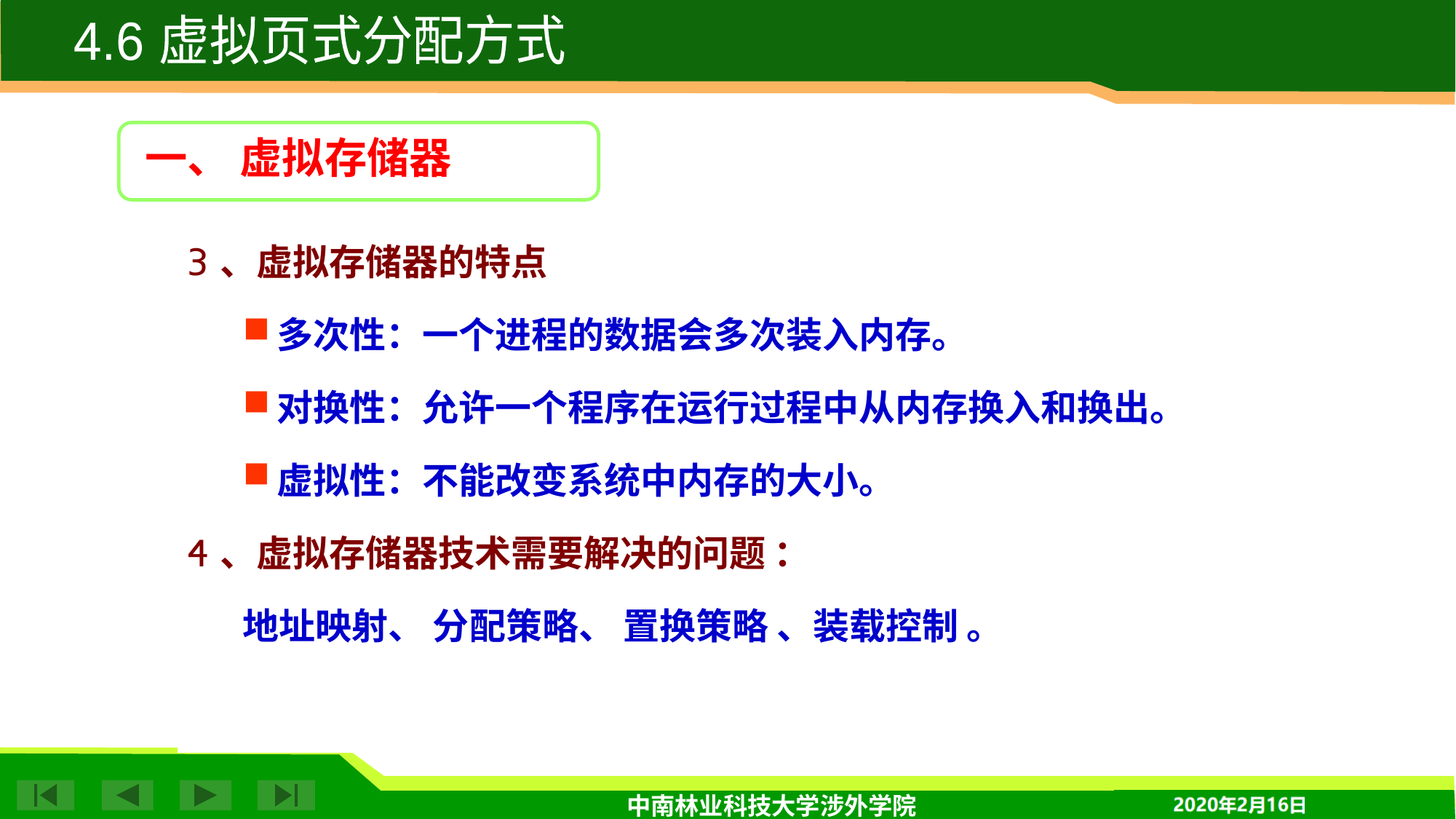

4.6 虚拟页式分配方式

一、 虚拟存储器
3、虚拟存储器的特点
多次性：一个进程的数据会多次装入内存。
对换性：允许一个程序在运行过程中从内存换入和换出。
虚拟性：不能改变系统中内存的大小。
4、虚拟存储器技术需要解决的问题 ：
地址映射、 分配策略、 置换策略 、装载控制 。